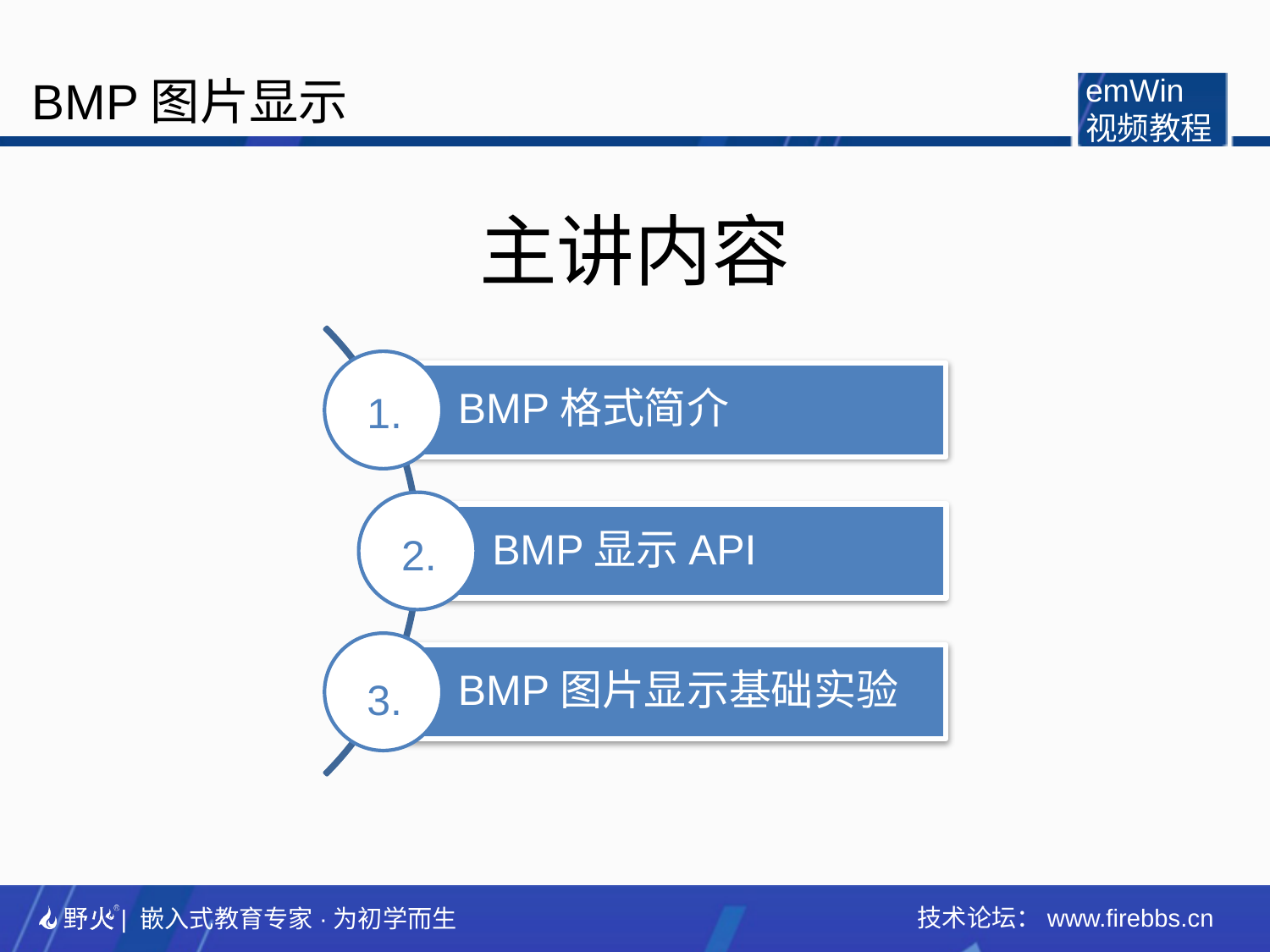

BMP图片显示
emWin
视频教程
主讲内容
BMP格式简介
BMP显示API
BMP图片显示基础实验
1.
2.
3.